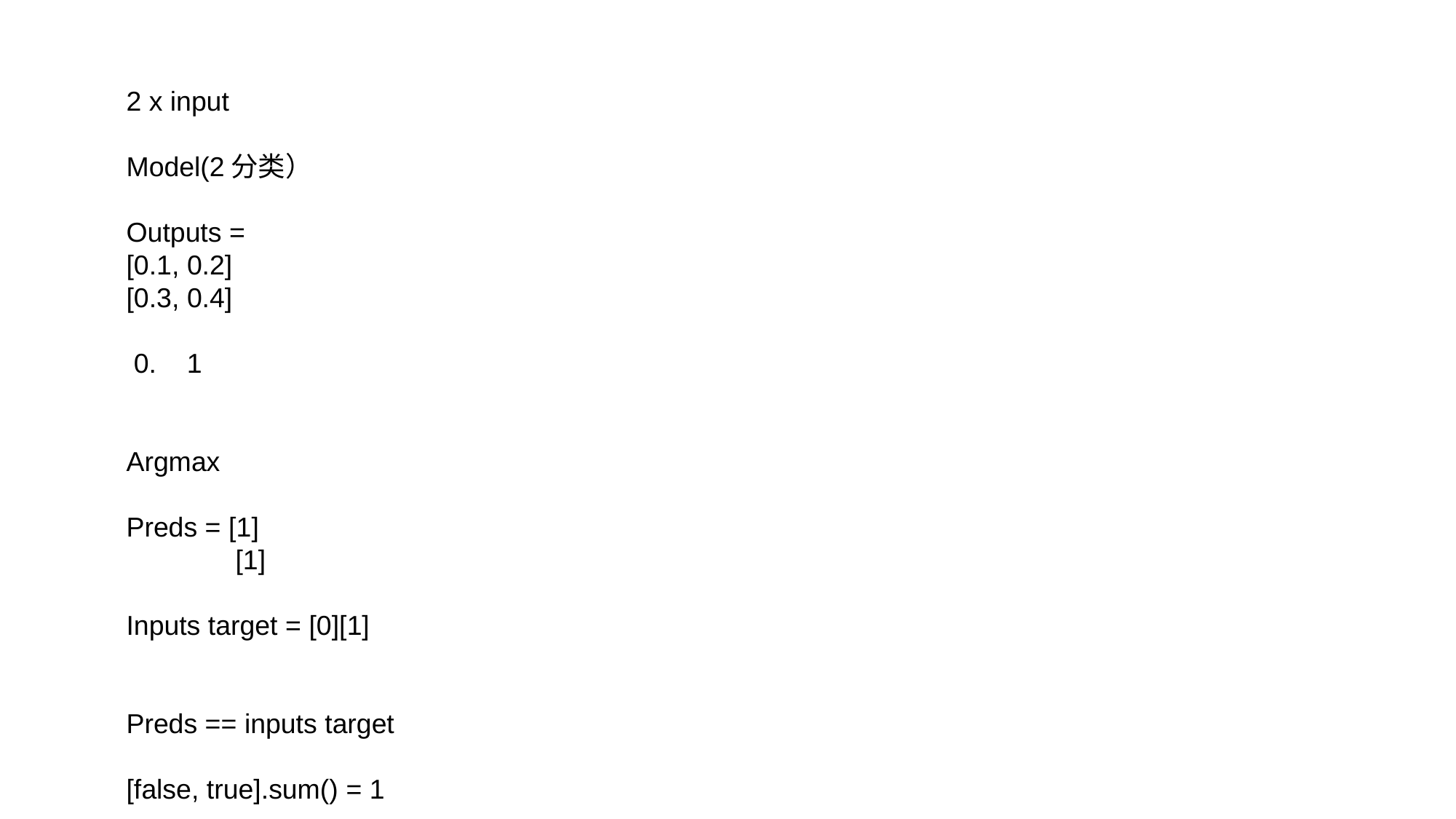

2 x input

Model(2分类）

Outputs =
[0.1, 0.2]
[0.3, 0.4]

 0.    1

Argmax

Preds = [1]
	[1]

Inputs target = [0][1]

Preds == inputs target

[false, true].sum() = 1